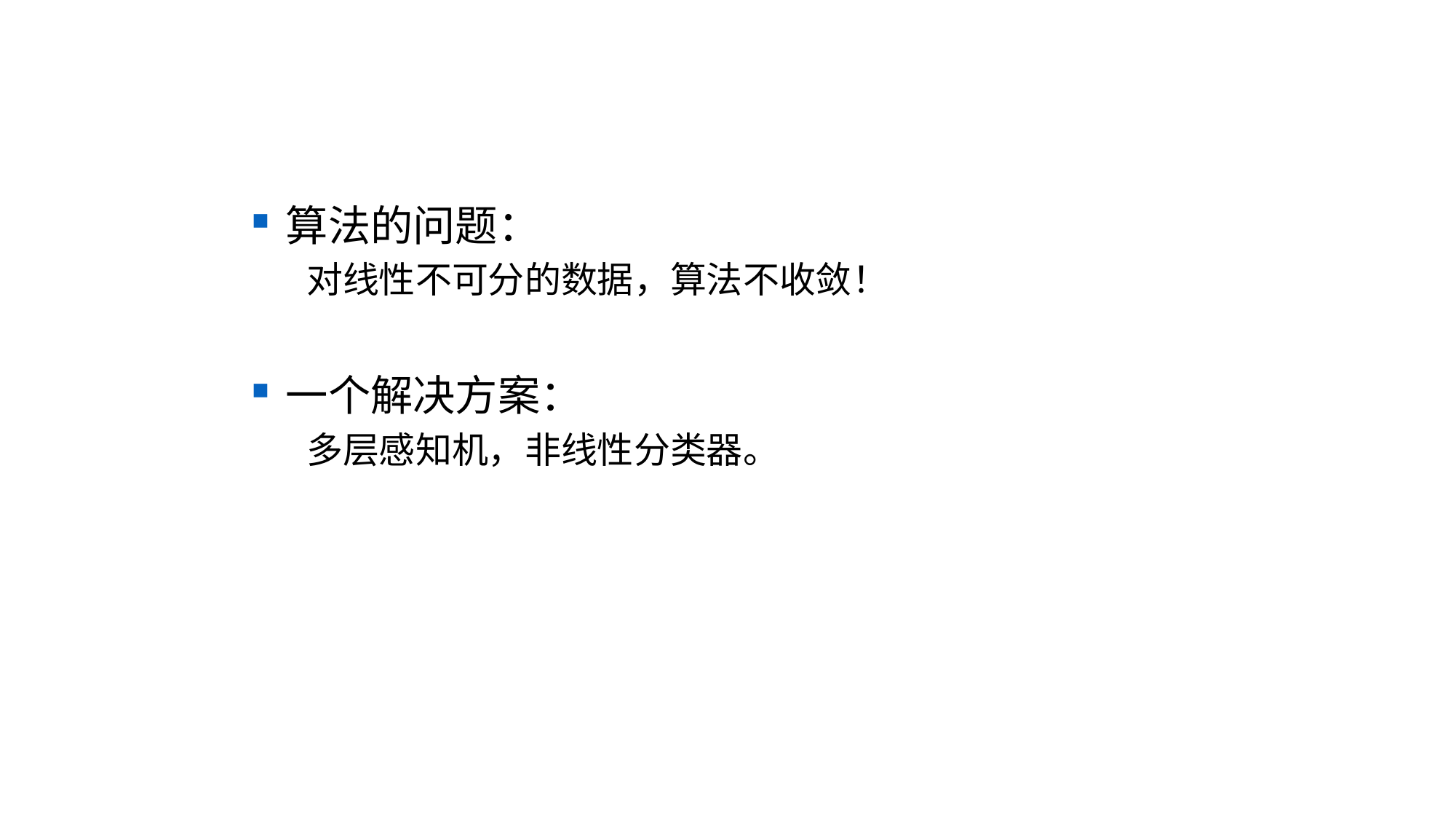

算法的问题：
对线性不可分的数据，算法不收敛！

一个解决方案：
多层感知机，非线性分类器。